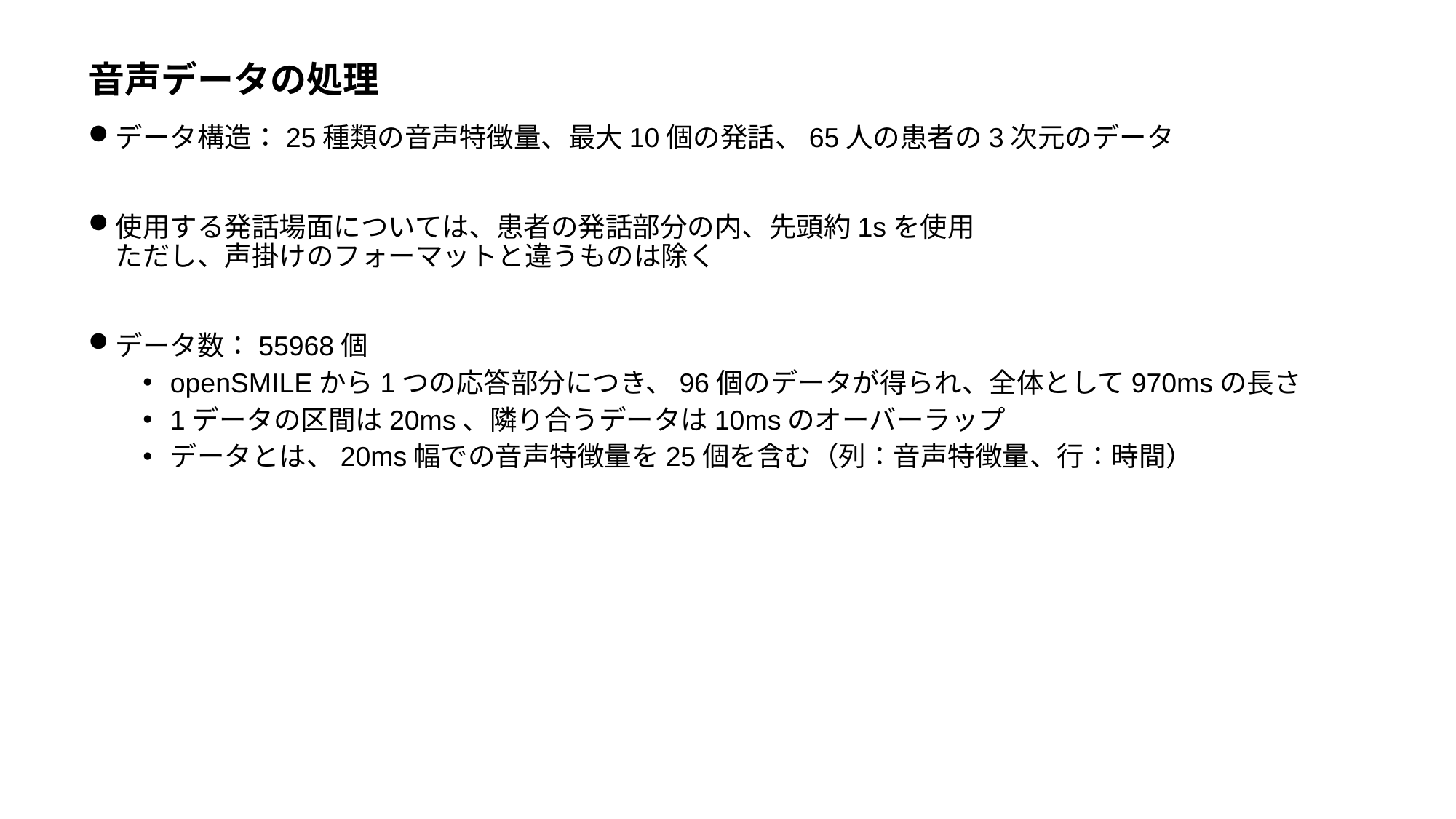

# 音声データの処理
データ構造：25種類の音声特徴量、最大10個の発話、65人の患者の3次元のデータ

使用する発話場面については、患者の発話部分の内、先頭約1sを使用
ただし、声掛けのフォーマットと違うものは除く

データ数：55968個
openSMILEから1つの応答部分につき、96個のデータが得られ、全体として970msの長さ
1データの区間は20ms、隣り合うデータは10msのオーバーラップ
データとは、20ms幅での音声特徴量を25個を含む（列：音声特徴量、行：時間）